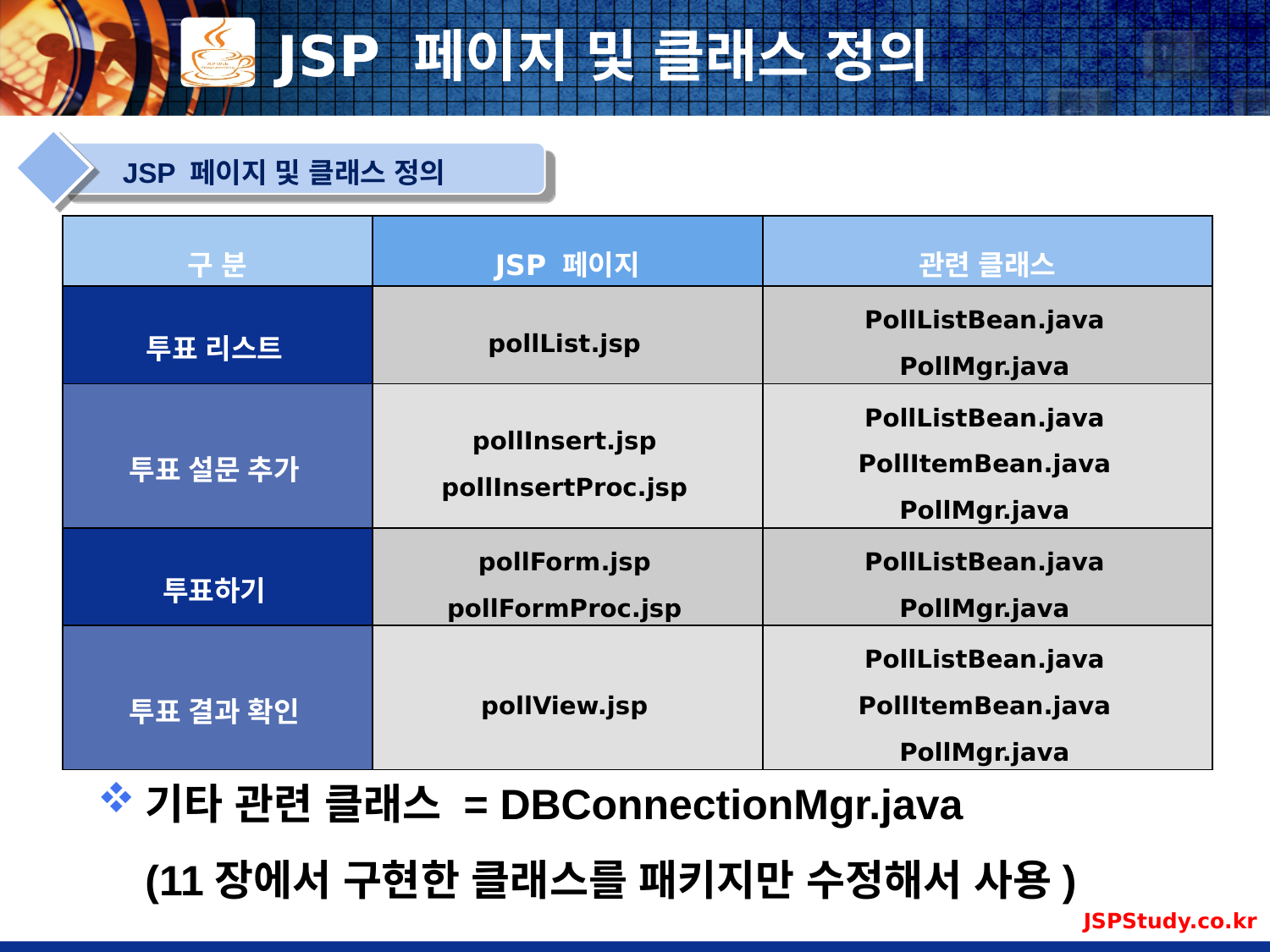

# JSP 페이지 및 클래스 정의

JSP 페이지 및 클래스 정의
| 구 분 | JSP 페이지 | 관련 클래스 |
| --- | --- | --- |
| 투표 리스트 | pollList.jsp | PollListBean.java PollMgr.java |
| 투표 설문 추가 | pollInsert.jsp pollInsertProc.jsp | PollListBean.java PollItemBean.java PollMgr.java |
| 투표하기 | pollForm.jsp pollFormProc.jsp | PollListBean.java PollMgr.java |
| 투표 결과 확인 | pollView.jsp | PollListBean.java PollItemBean.java PollMgr.java |
기타 관련 클래스 = DBConnectionMgr.java
(11장에서 구현한 클래스를 패키지만 수정해서 사용)
JSPStudy.co.kr